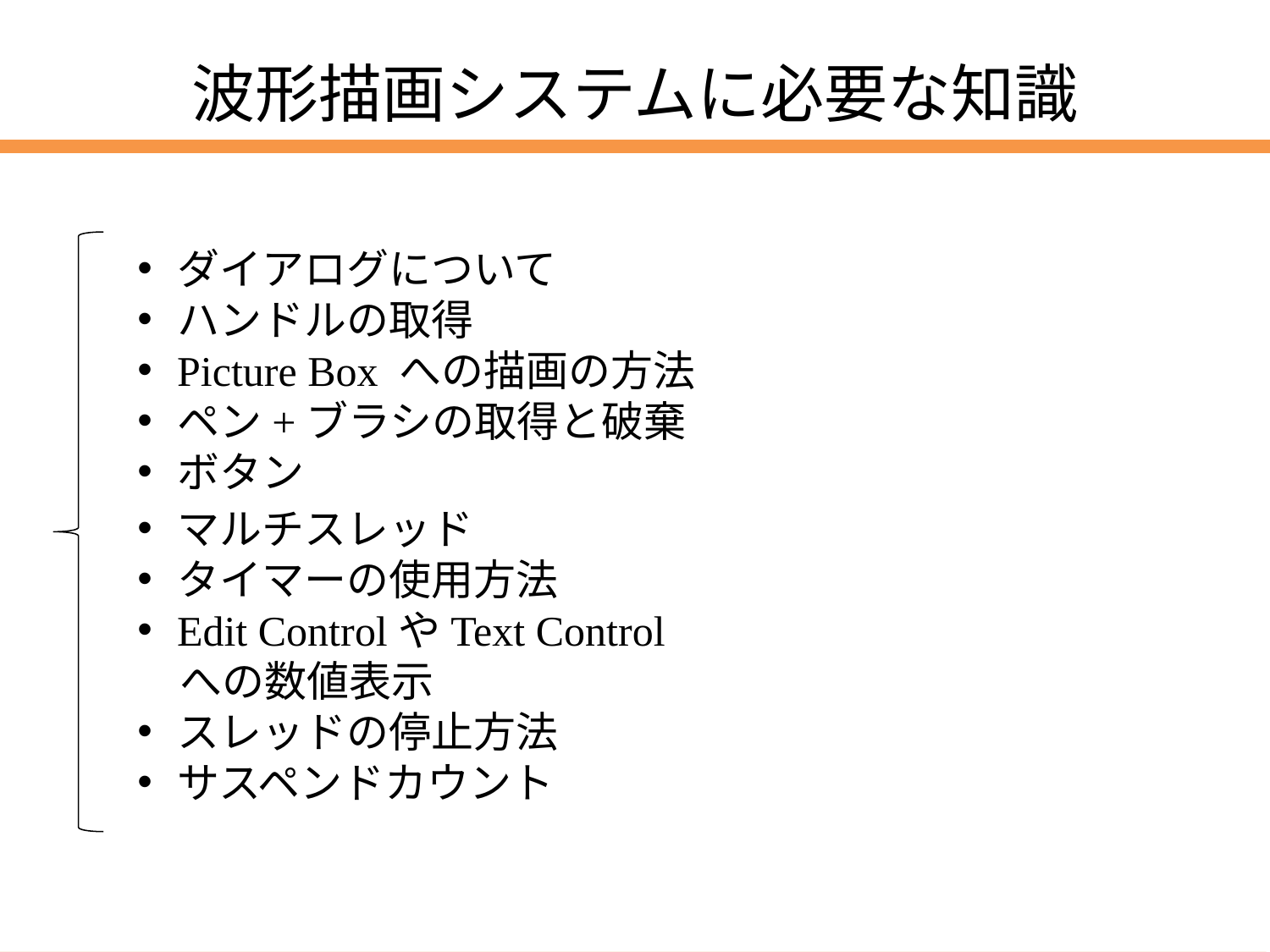

# 波形描画システムに必要な知識

ダイアログについて
ハンドルの取得
Picture Box への描画の方法
ペン+ブラシの取得と破棄
ボタン

マルチスレッド
タイマーの使用方法
Edit ControlやText Control
　への数値表示
スレッドの停止方法
サスペンドカウント